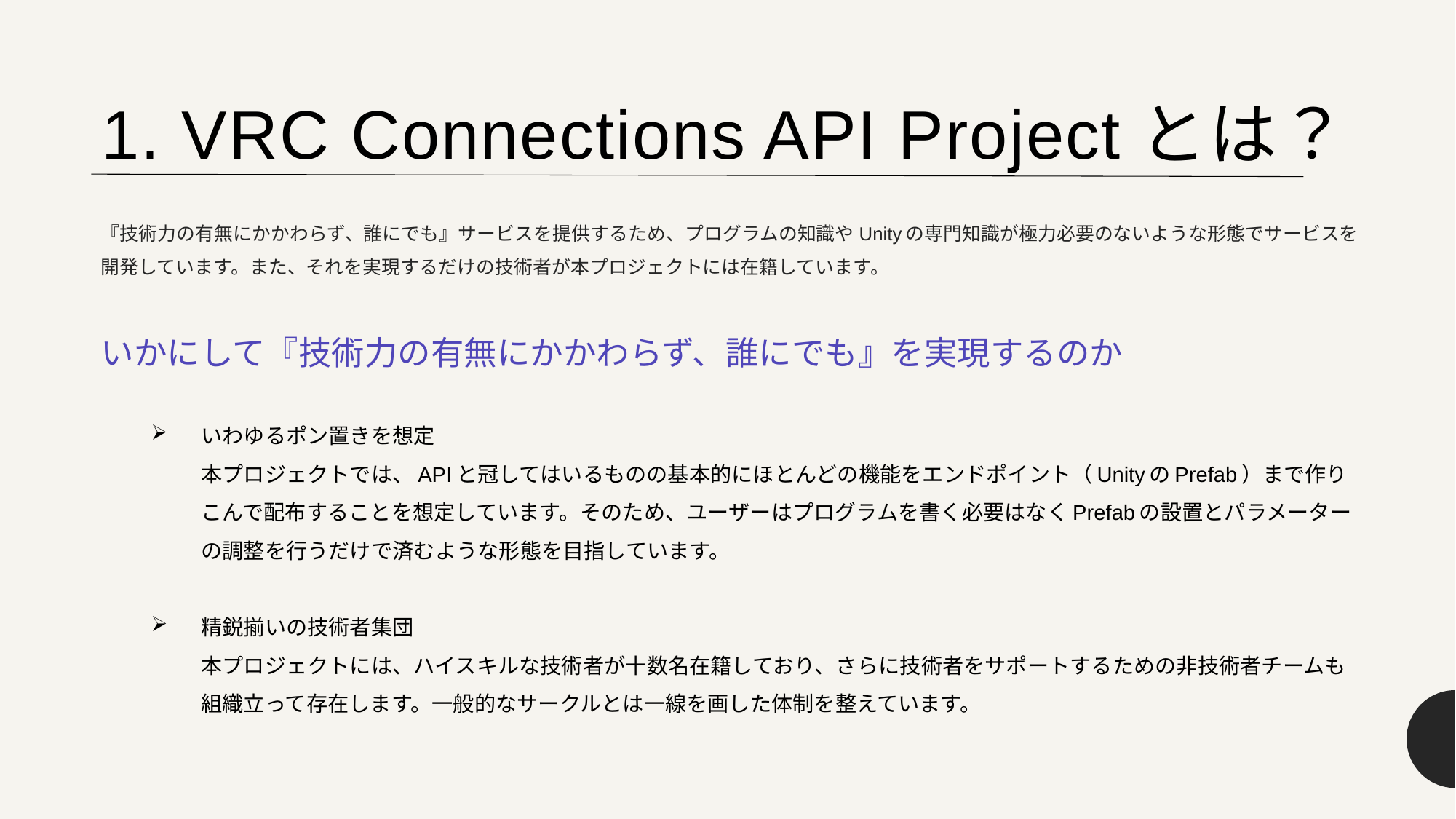

# 1. VRC Connections API Projectとは？
『技術力の有無にかかわらず、誰にでも』サービスを提供するため、プログラムの知識やUnityの専門知識が極力必要のないような形態でサービスを開発しています。また、それを実現するだけの技術者が本プロジェクトには在籍しています。

いかにして『技術力の有無にかかわらず、誰にでも』を実現するのか

いわゆるポン置きを想定
本プロジェクトでは、APIと冠してはいるものの基本的にほとんどの機能をエンドポイント（UnityのPrefab）まで作りこんで配布することを想定しています。そのため、ユーザーはプログラムを書く必要はなくPrefabの設置とパラメーターの調整を行うだけで済むような形態を目指しています。

精鋭揃いの技術者集団
本プロジェクトには、ハイスキルな技術者が十数名在籍しており、さらに技術者をサポートするための非技術者チームも組織立って存在します。一般的なサークルとは一線を画した体制を整えています。